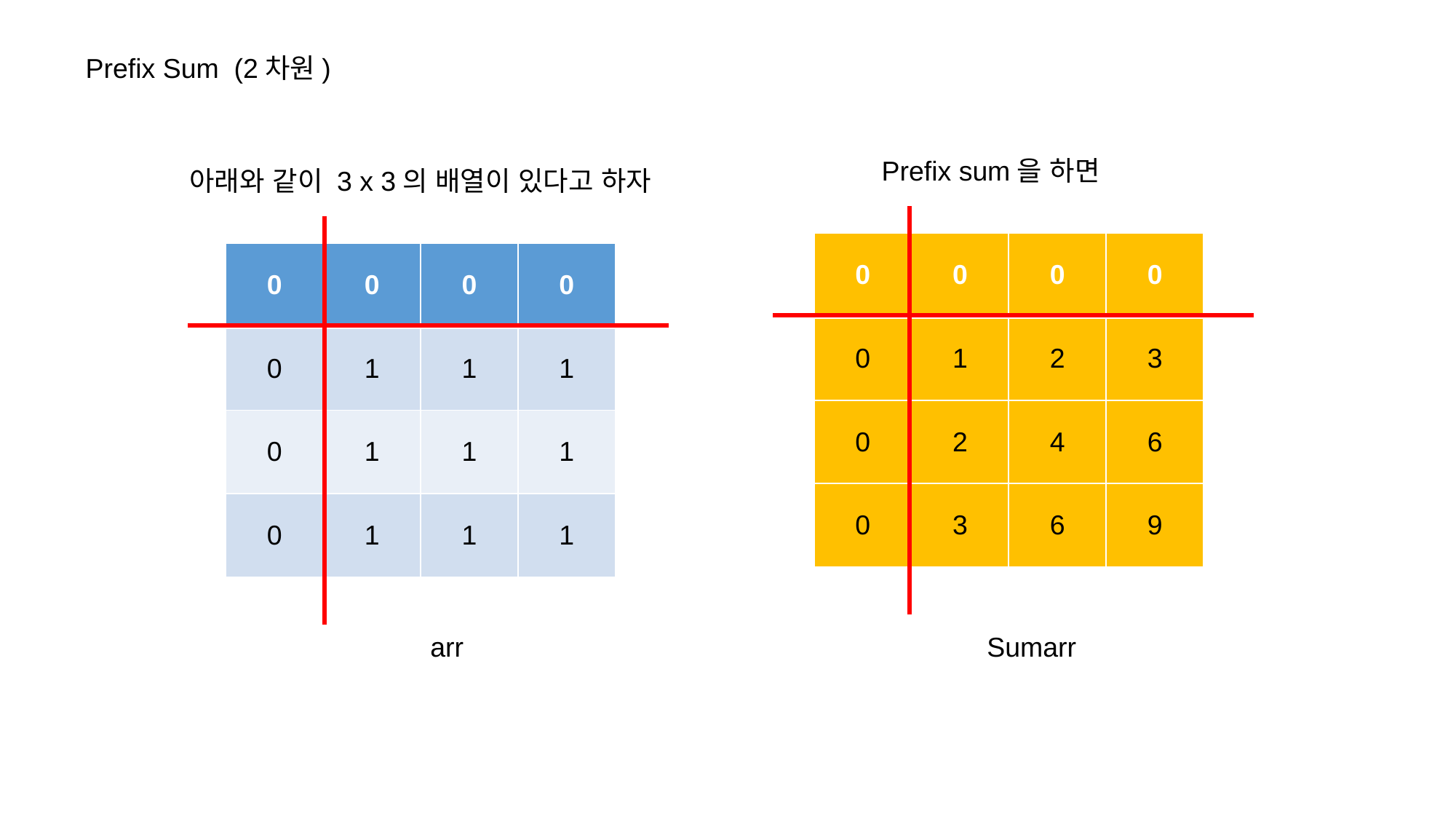

Prefix Sum  (2차원)
Prefix sum을 하면
아래와 같이 3 x 3의 배열이 있다고 하자
| 0 | 0 | 0 | 0 |
| --- | --- | --- | --- |
| 0 | 1 | 2 | 3 |
| 0 | 2 | 4 | 6 |
| 0 | 3 | 6 | 9 |
| 0 | 0 | 0 | 0 |
| --- | --- | --- | --- |
| 0 | 1 | 1 | 1 |
| 0 | 1 | 1 | 1 |
| 0 | 1 | 1 | 1 |
arr
Sumarr